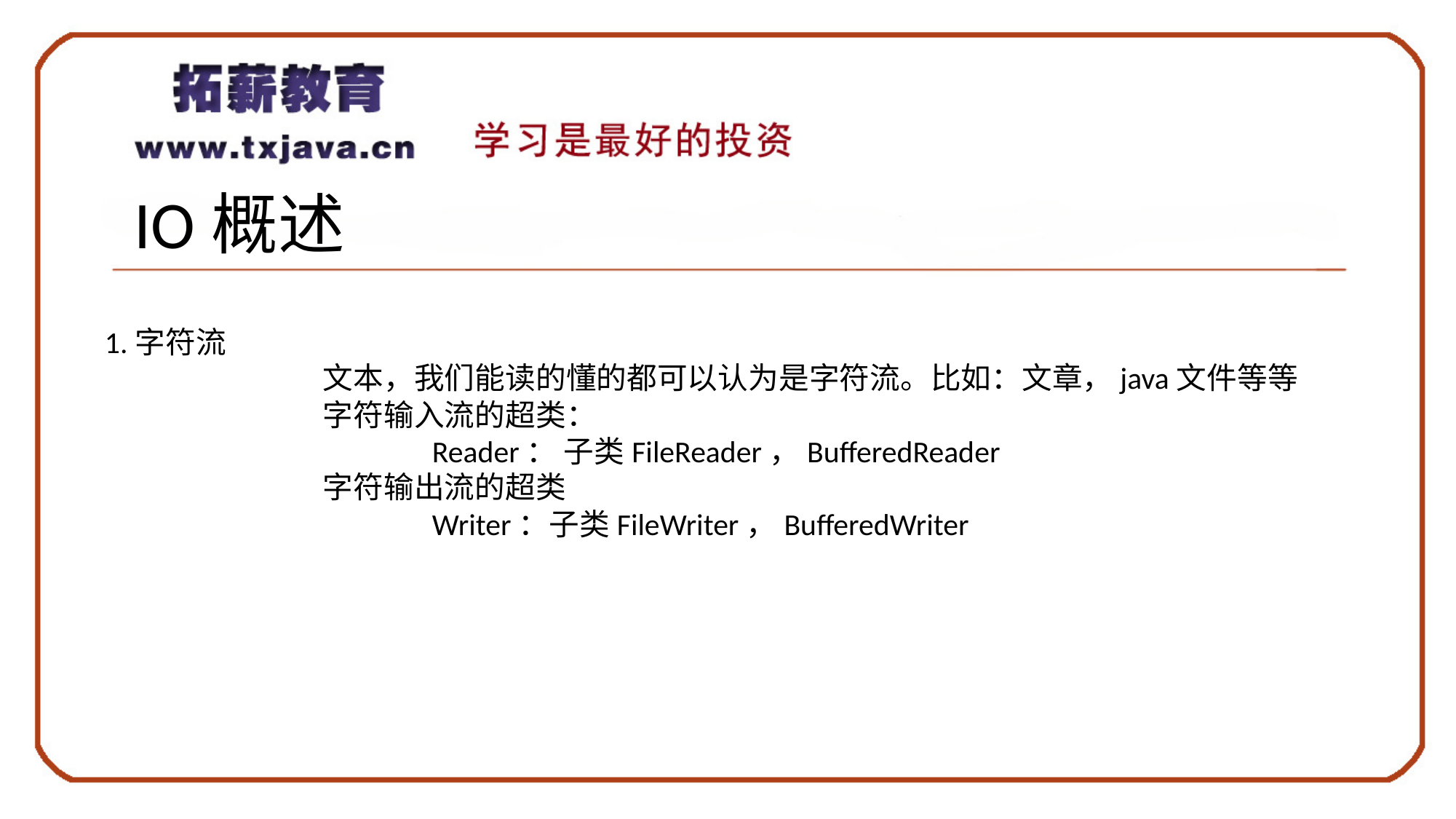

# IO概述
1.字符流
		文本，我们能读的懂的都可以认为是字符流。比如：文章，java文件等等
		字符输入流的超类：
			Reader： 子类FileReader，BufferedReader
		字符输出流的超类
			Writer：子类FileWriter，BufferedWriter